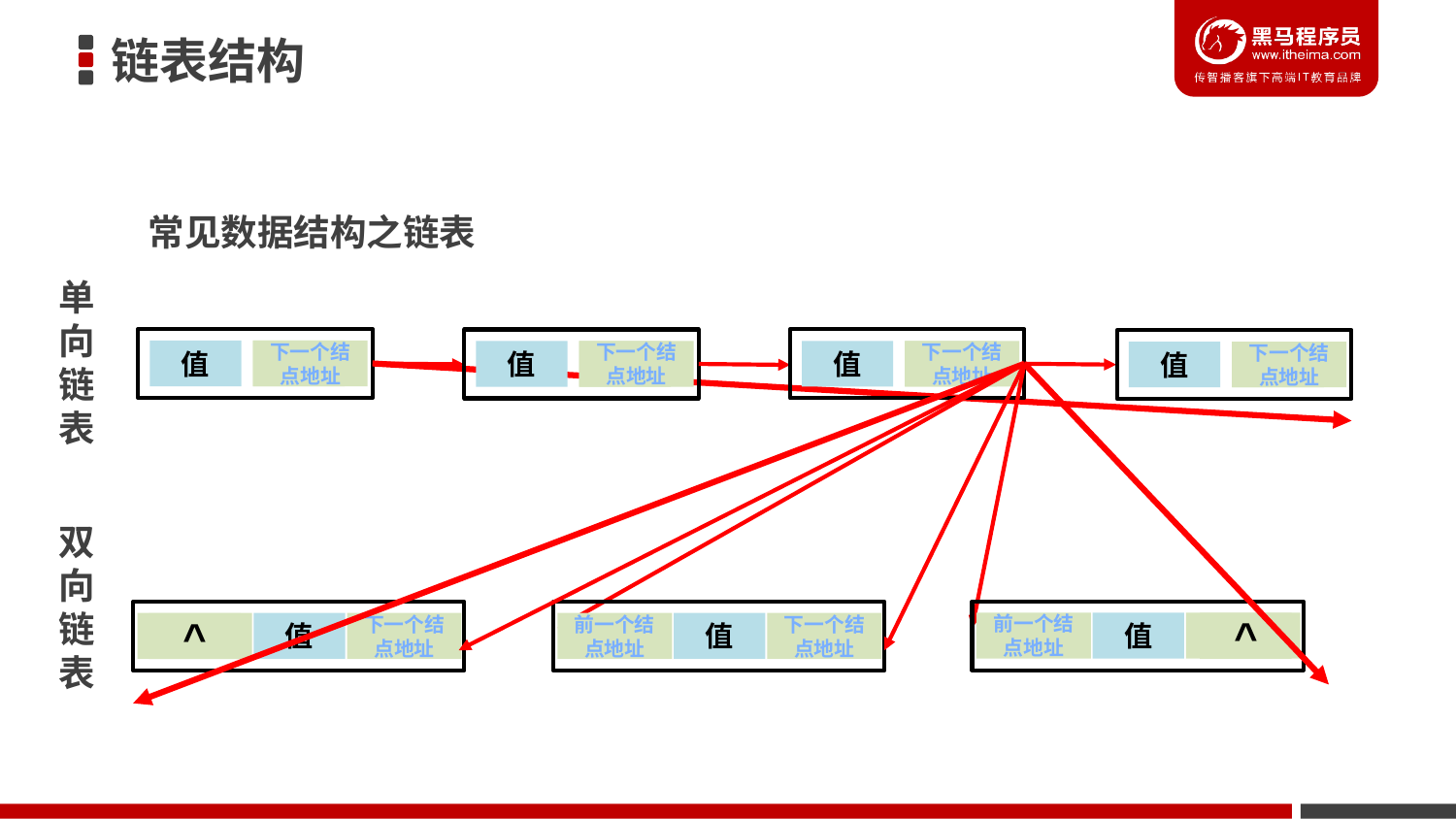

链表结构
常见数据结构之链表
单
向
链
表

值
^
下一个结点地址
值
^
下一个结点地址
值
^
下一个结点地址
值
^
下一个结点地址
双
向
链
表

前一个结点地址
值

^

^
值
下一个结点地址

前一个结点地址
值
下一个结点地址